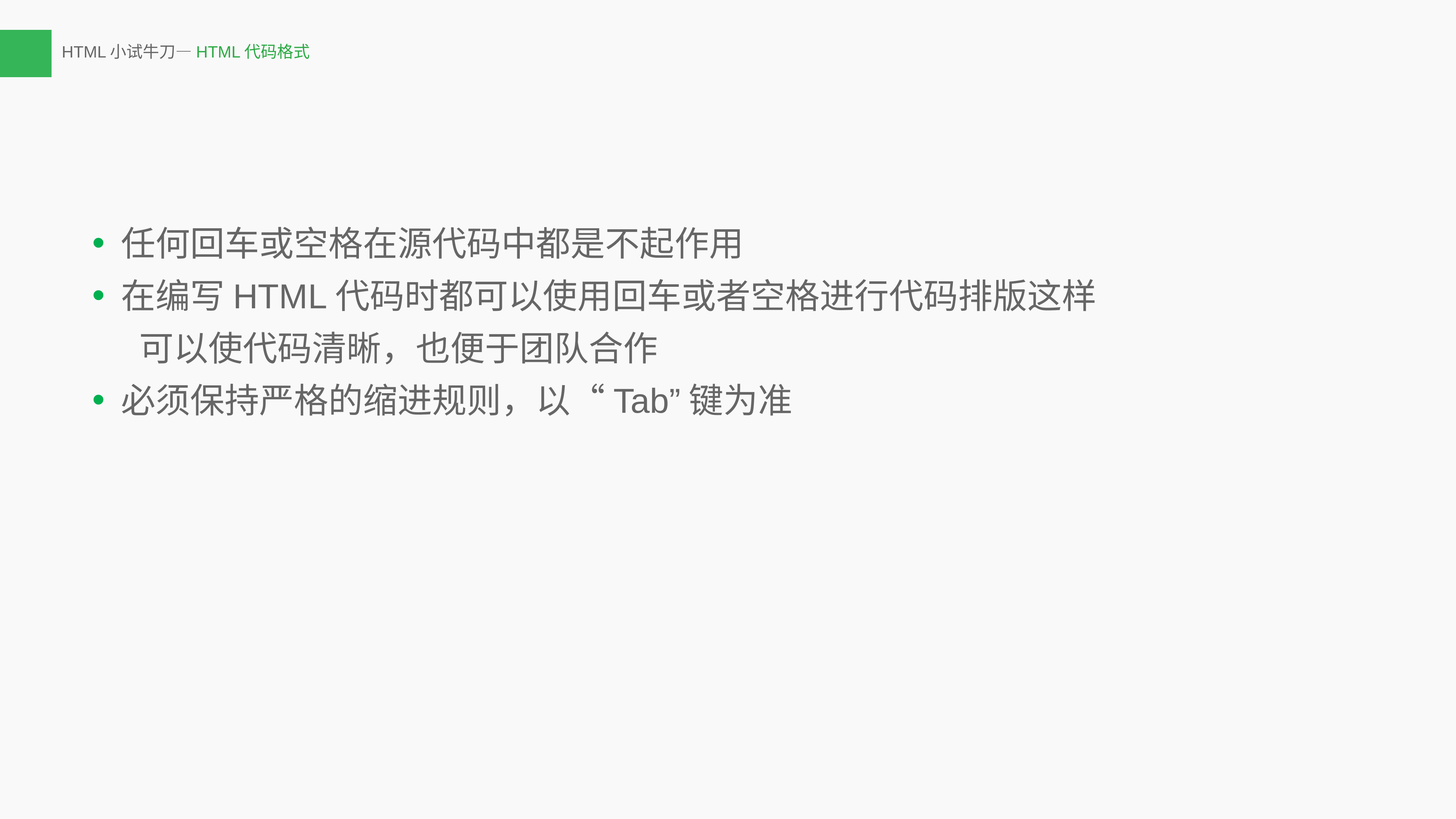

# HTML小试牛刀—HTML代码格式
任何回车或空格在源代码中都是不起作用
在编写HTML代码时都可以使用回车或者空格进行代码排版这样
     可以使代码清晰，也便于团队合作
必须保持严格的缩进规则，以“Tab”键为准